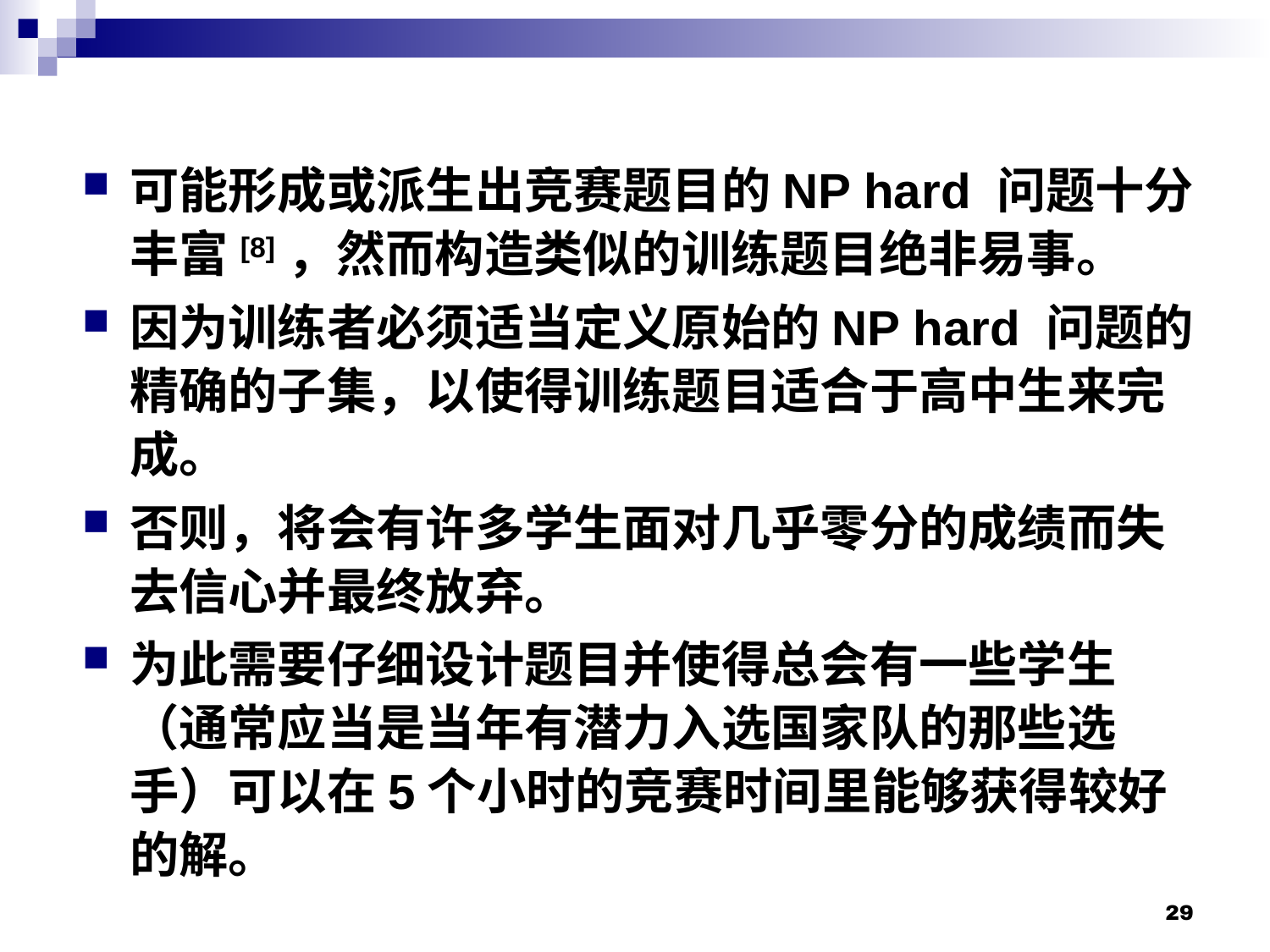

#
可能形成或派生出竞赛题目的NP hard 问题十分丰富[8]，然而构造类似的训练题目绝非易事。
因为训练者必须适当定义原始的NP hard 问题的精确的子集，以使得训练题目适合于高中生来完成。
否则，将会有许多学生面对几乎零分的成绩而失去信心并最终放弃。
为此需要仔细设计题目并使得总会有一些学生（通常应当是当年有潜力入选国家队的那些选手）可以在5个小时的竞赛时间里能够获得较好的解。
29